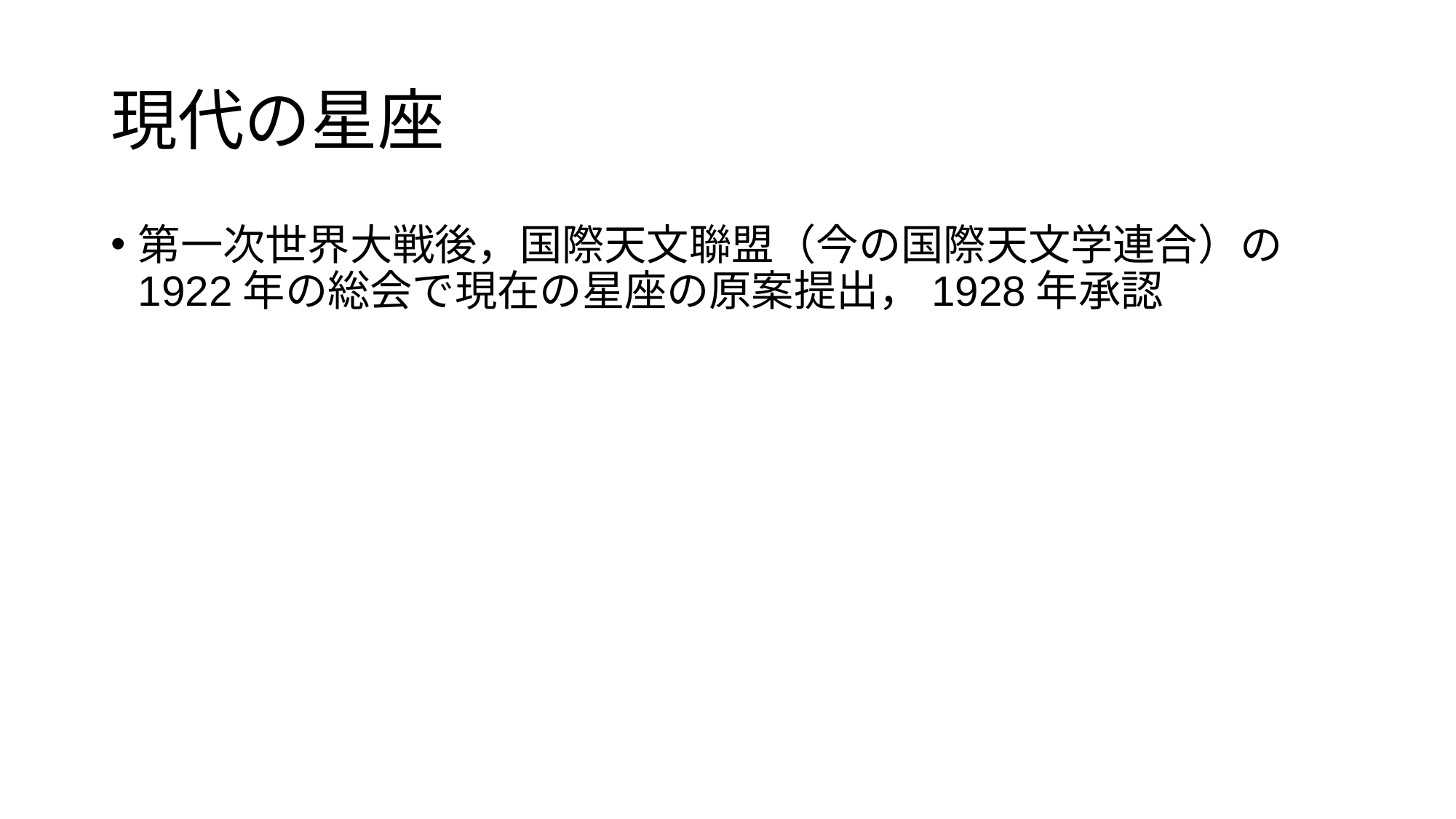

# 現代の星座
第一次世界大戦後，国際天文聯盟（今の国際天文学連合）の1922年の総会で現在の星座の原案提出，1928年承認